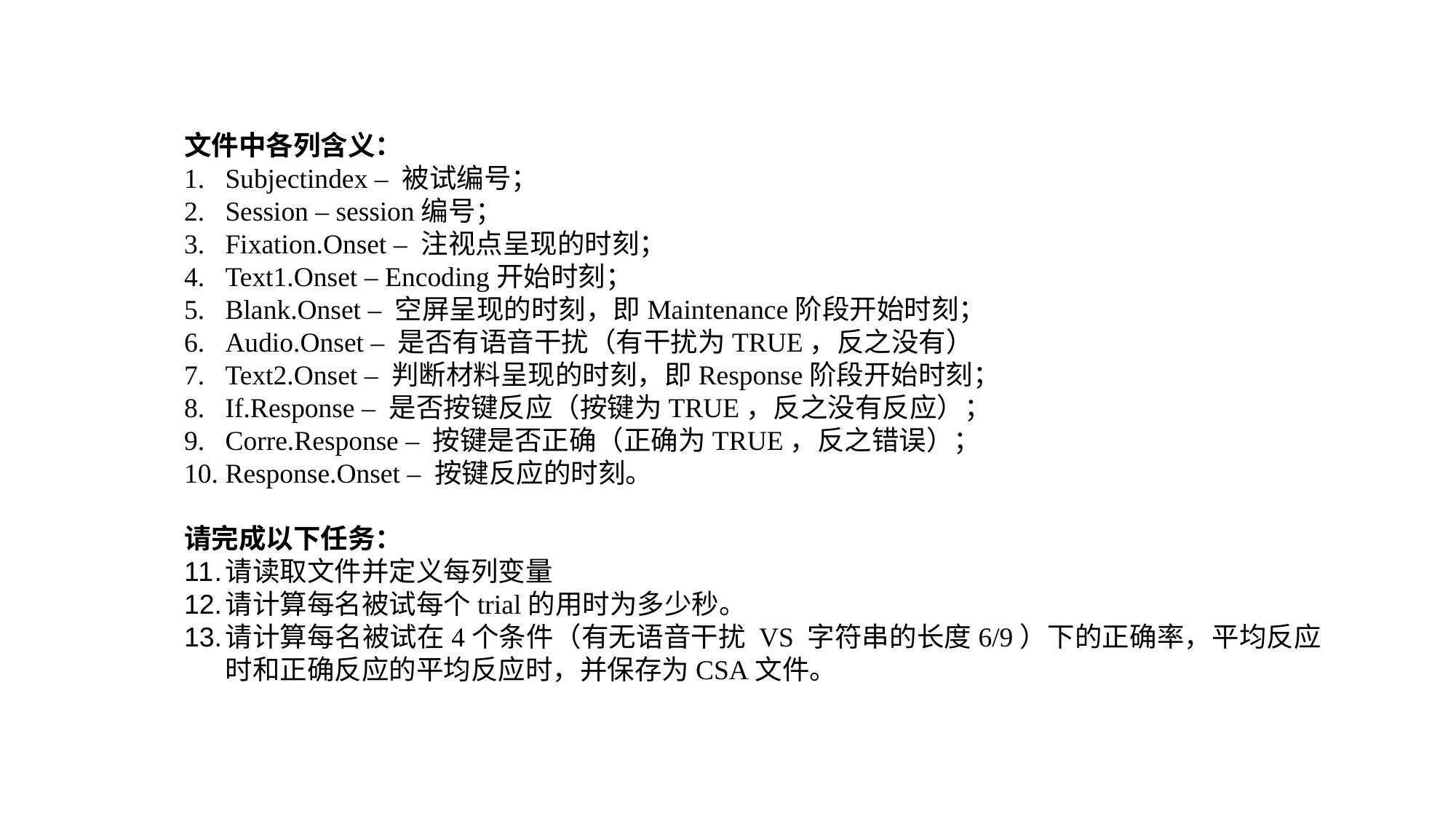

文件中各列含义：
Subjectindex – 被试编号；
Session – session编号；
Fixation.Onset – 注视点呈现的时刻；
Text1.Onset – Encoding开始时刻；
Blank.Onset – 空屏呈现的时刻，即Maintenance阶段开始时刻；
Audio.Onset – 是否有语音干扰（有干扰为TRUE，反之没有）
Text2.Onset – 判断材料呈现的时刻，即Response阶段开始时刻；
If.Response – 是否按键反应（按键为TRUE，反之没有反应）；
Corre.Response – 按键是否正确（正确为TRUE，反之错误）；
Response.Onset – 按键反应的时刻。

请完成以下任务：
请读取文件并定义每列变量
请计算每名被试每个trial的用时为多少秒。
请计算每名被试在4个条件（有无语音干扰 VS 字符串的长度6/9）下的正确率，平均反应时和正确反应的平均反应时，并保存为CSA文件。